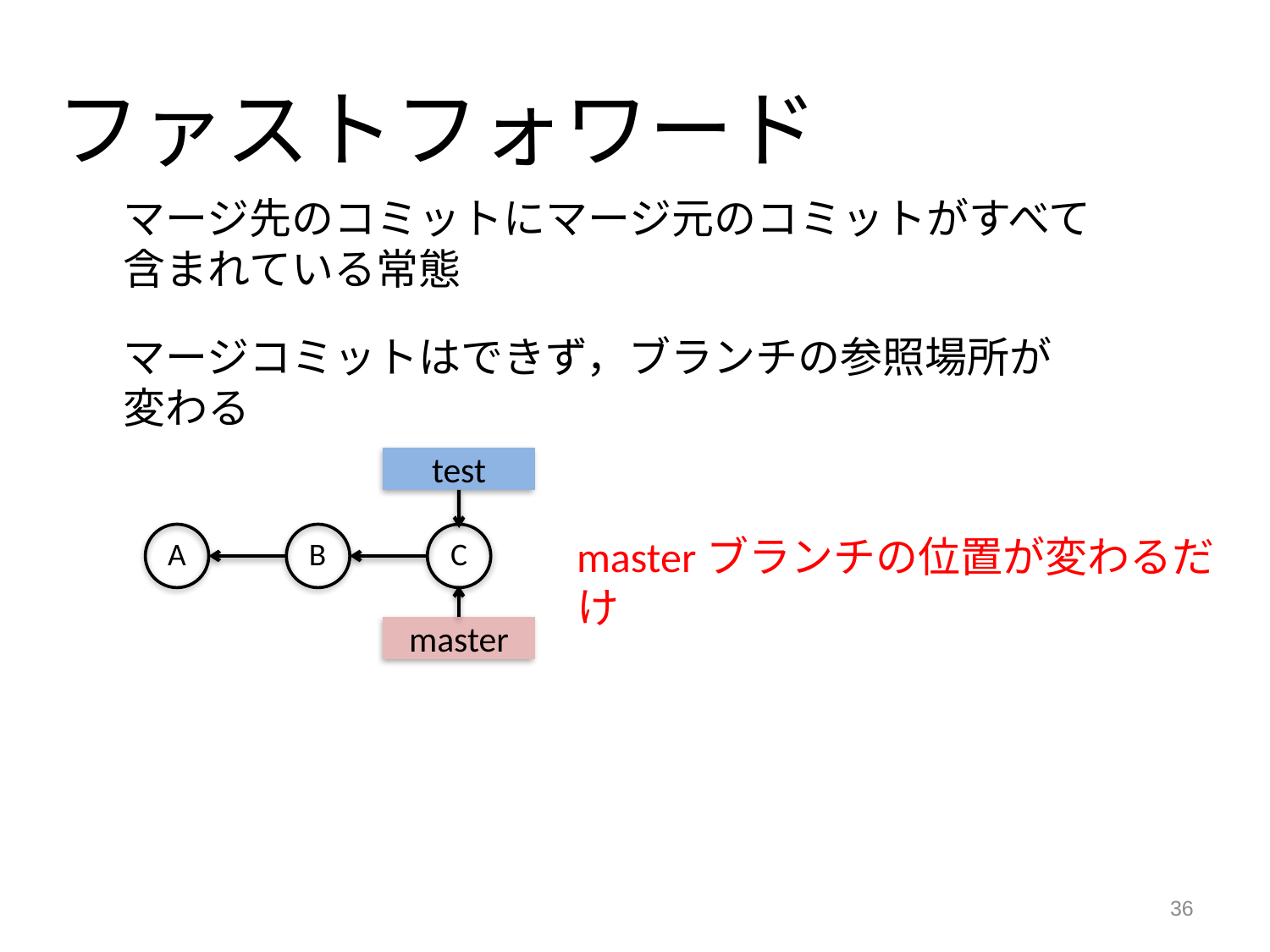

ファストフォワード
マージ先のコミットにマージ元のコミットがすべて含まれている常態
マージコミットはできず，ブランチの参照場所が変わる
test
masterブランチの位置が変わるだけ

A

B

C
master
36